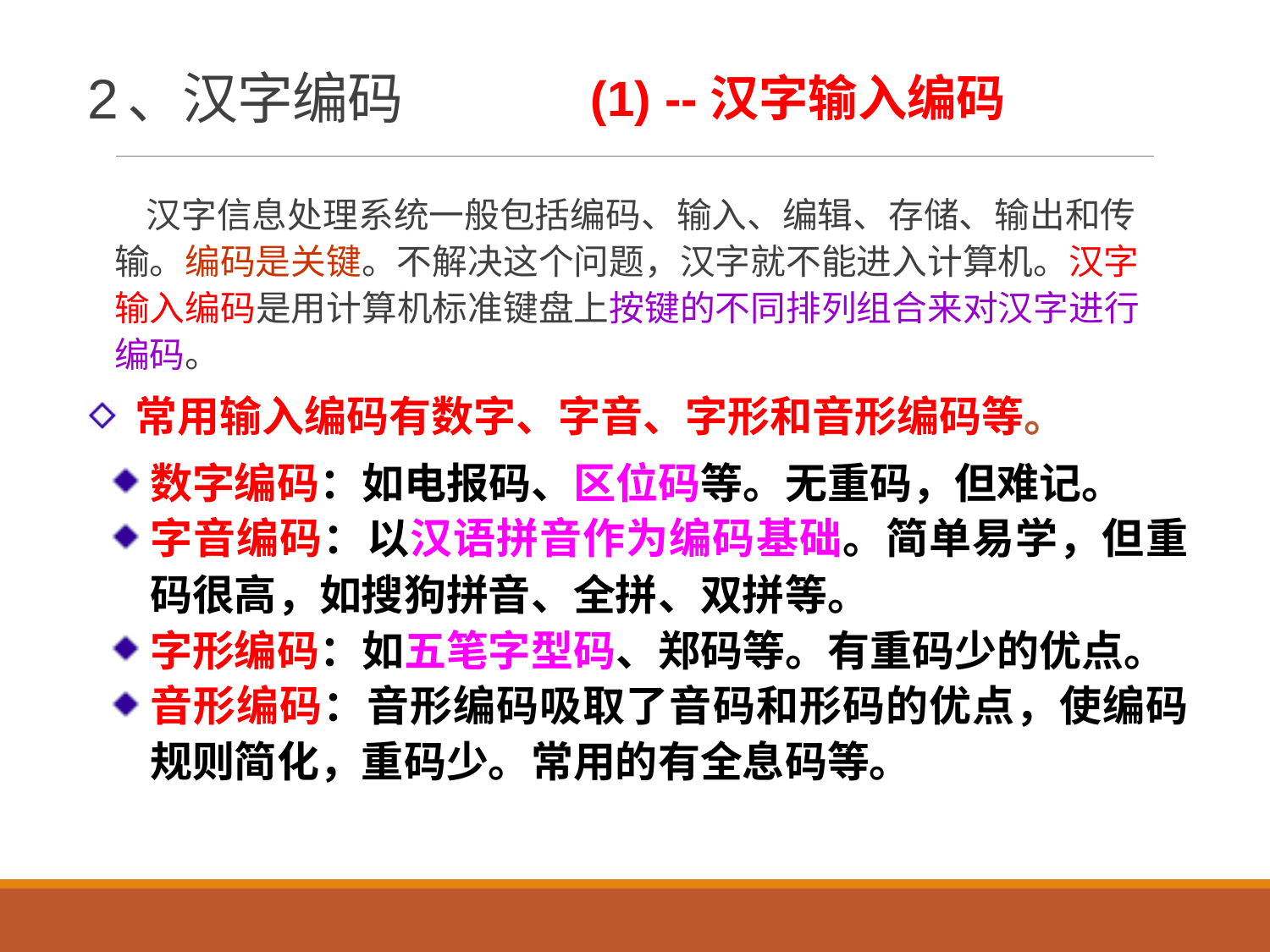

(1) --汉字输入编码
# 2、汉字编码
   汉字信息处理系统一般包括编码、输入、编辑、存储、输出和传输。编码是关键。不解决这个问题，汉字就不能进入计算机。汉字输入编码是用计算机标准键盘上按键的不同排列组合来对汉字进行编码。
常用输入编码有数字、字音、字形和音形编码等。
数字编码：如电报码、区位码等。无重码，但难记。
字音编码：以汉语拼音作为编码基础。简单易学，但重码很高，如搜狗拼音、全拼、双拼等。
字形编码：如五笔字型码、郑码等。有重码少的优点。
音形编码：音形编码吸取了音码和形码的优点，使编码规则简化，重码少。常用的有全息码等。